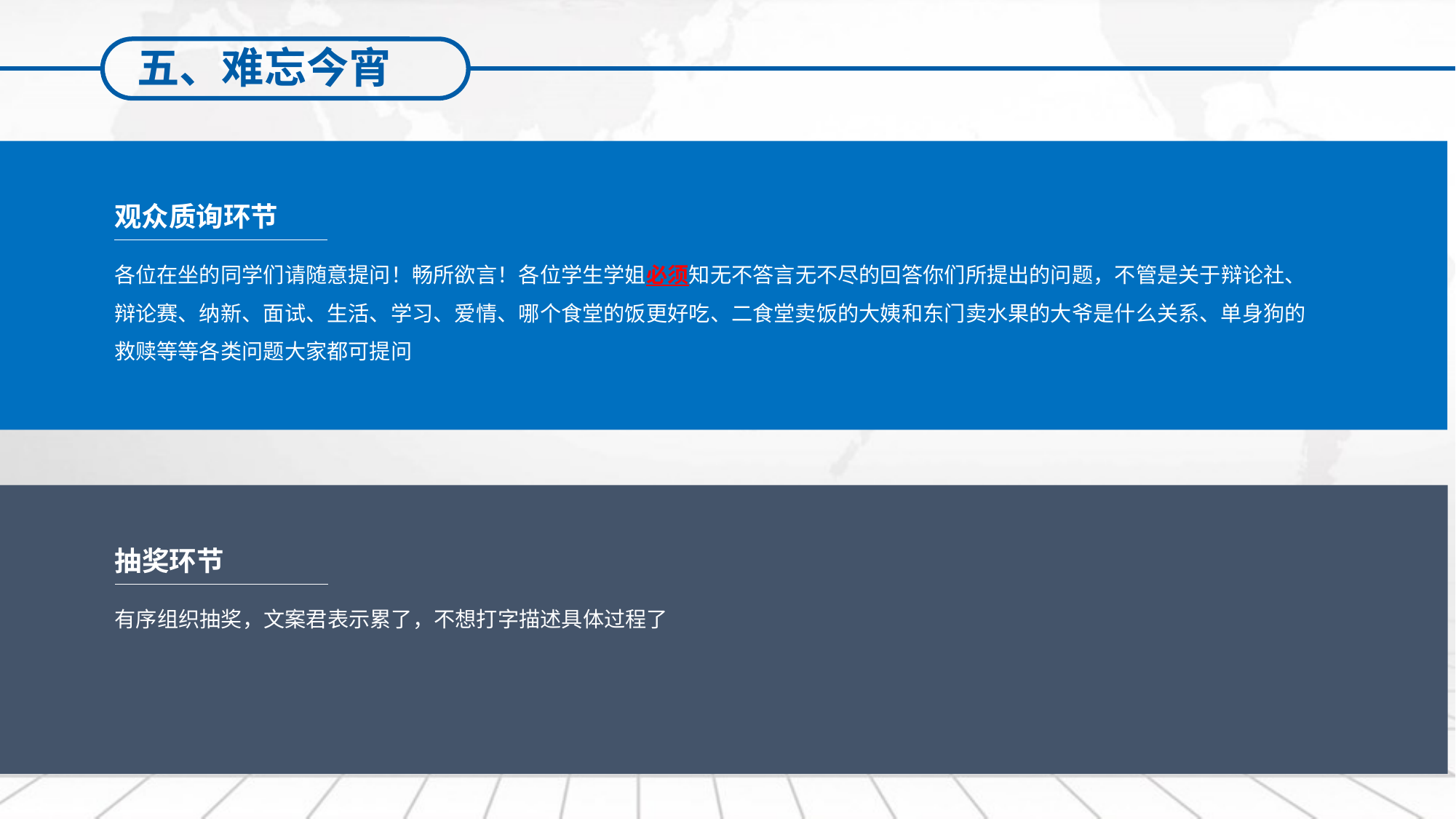

五、难忘今宵

观众质询环节
各位在坐的同学们请随意提问！畅所欲言！各位学生学姐必须知无不答言无不尽的回答你们所提出的问题，不管是关于辩论社、辩论赛、纳新、面试、生活、学习、爱情、哪个食堂的饭更好吃、二食堂卖饭的大姨和东门卖水果的大爷是什么关系、单身狗的救赎等等各类问题大家都可提问

抽奖环节
有序组织抽奖，文案君表示累了，不想打字描述具体过程了